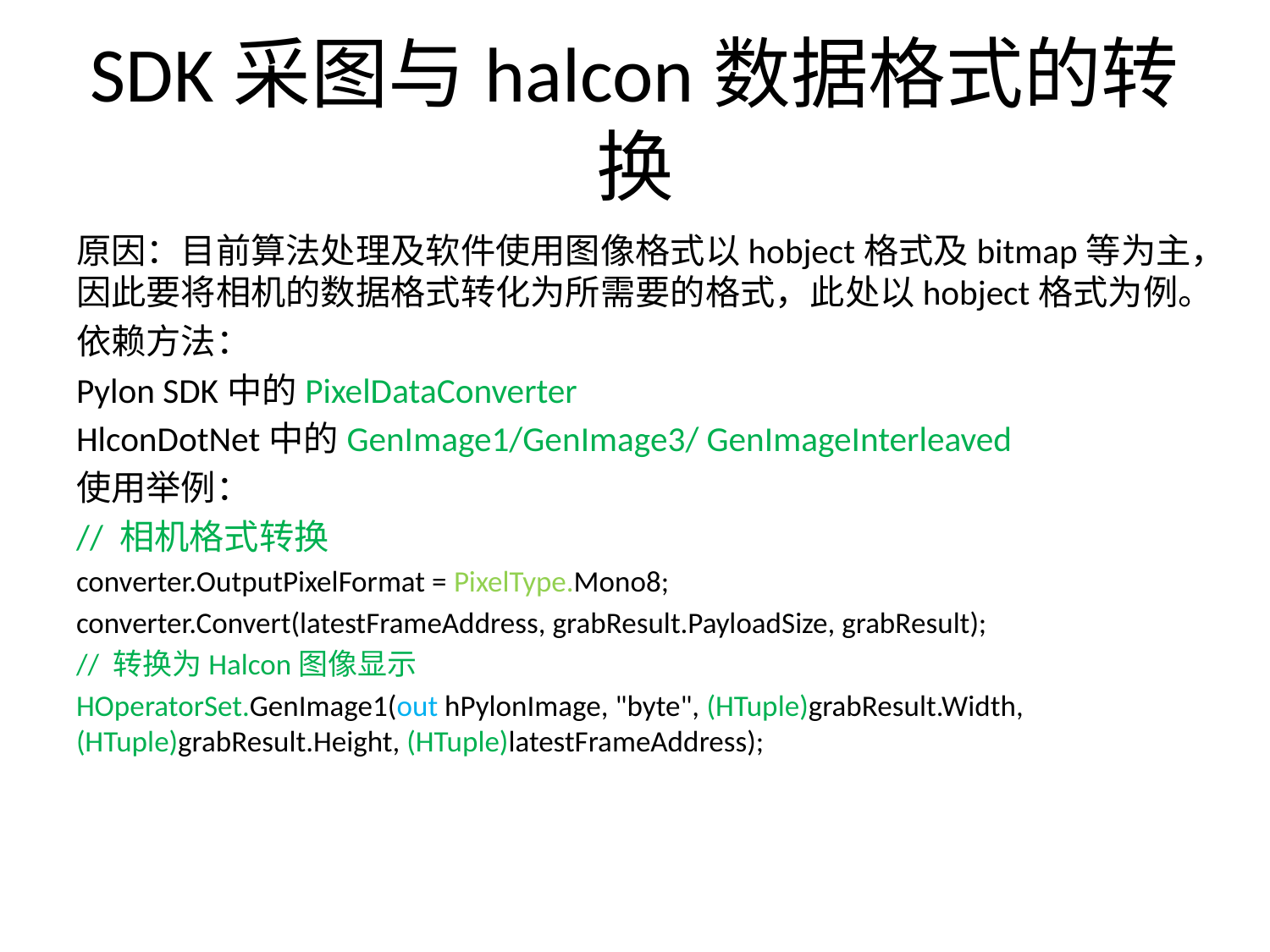

# SDK采图与halcon数据格式的转换
原因：目前算法处理及软件使用图像格式以hobject格式及bitmap等为主，因此要将相机的数据格式转化为所需要的格式，此处以hobject格式为例。
依赖方法：
Pylon SDK中的PixelDataConverter
HlconDotNet中的GenImage1/GenImage3/ GenImageInterleaved
使用举例：
// 相机格式转换
converter.OutputPixelFormat = PixelType.Mono8;
converter.Convert(latestFrameAddress, grabResult.PayloadSize, grabResult);
// 转换为Halcon图像显示
HOperatorSet.GenImage1(out hPylonImage, "byte", (HTuple)grabResult.Width, (HTuple)grabResult.Height, (HTuple)latestFrameAddress);